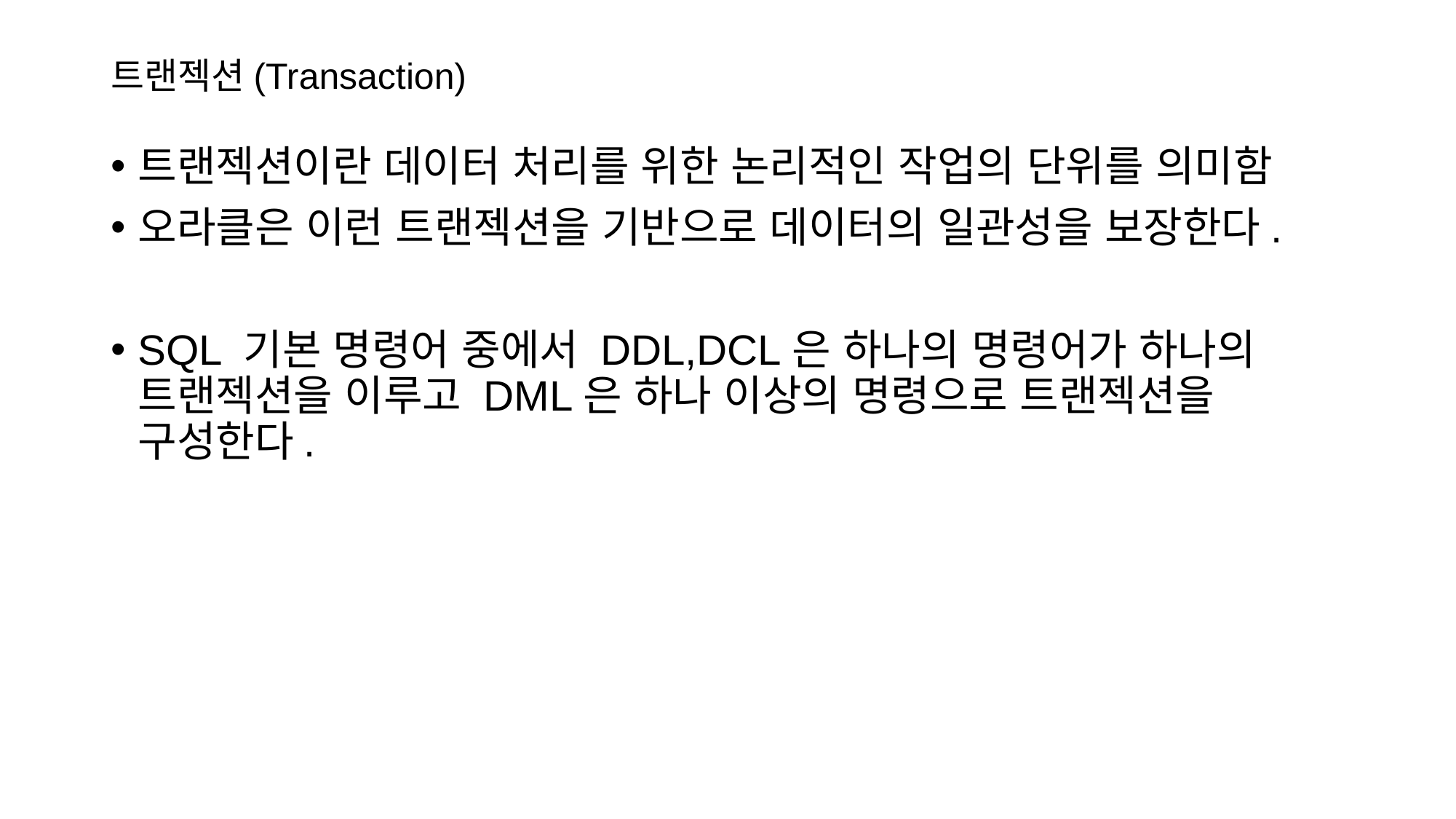

# 트랜젝션(Transaction)
트랜젝션이란 데이터 처리를 위한 논리적인 작업의 단위를 의미함
오라클은 이런 트랜젝션을 기반으로 데이터의 일관성을 보장한다.

SQL 기본 명령어 중에서 DDL,DCL은 하나의 명령어가 하나의 트랜젝션을 이루고 DML은 하나 이상의 명령으로 트랜젝션을 구성한다.